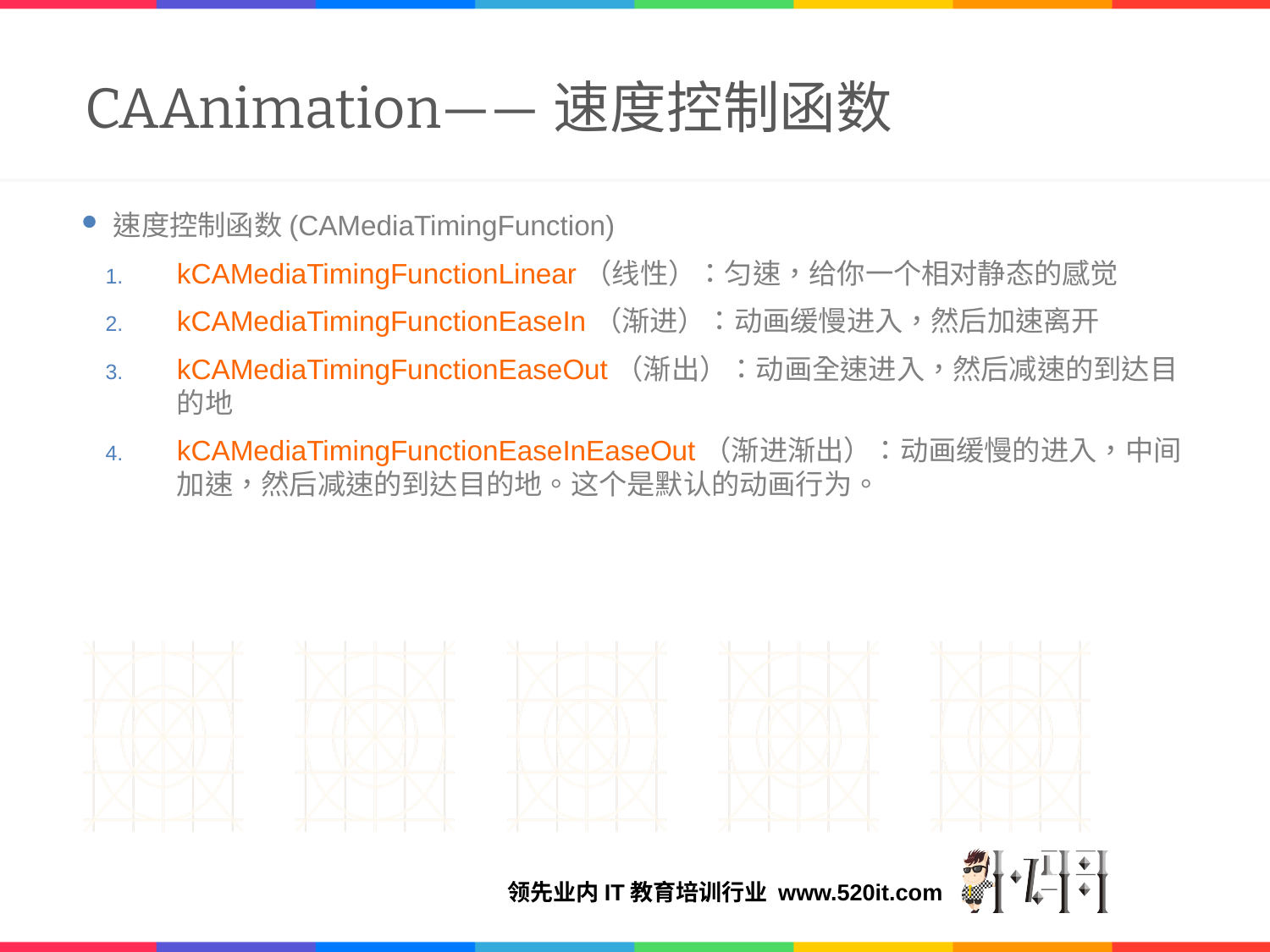

# CAAnimation——速度控制函数
速度控制函数(CAMediaTimingFunction)
kCAMediaTimingFunctionLinear（线性）：匀速，给你一个相对静态的感觉
kCAMediaTimingFunctionEaseIn（渐进）：动画缓慢进入，然后加速离开
kCAMediaTimingFunctionEaseOut（渐出）：动画全速进入，然后减速的到达目的地
kCAMediaTimingFunctionEaseInEaseOut（渐进渐出）：动画缓慢的进入，中间加速，然后减速的到达目的地。这个是默认的动画行为。